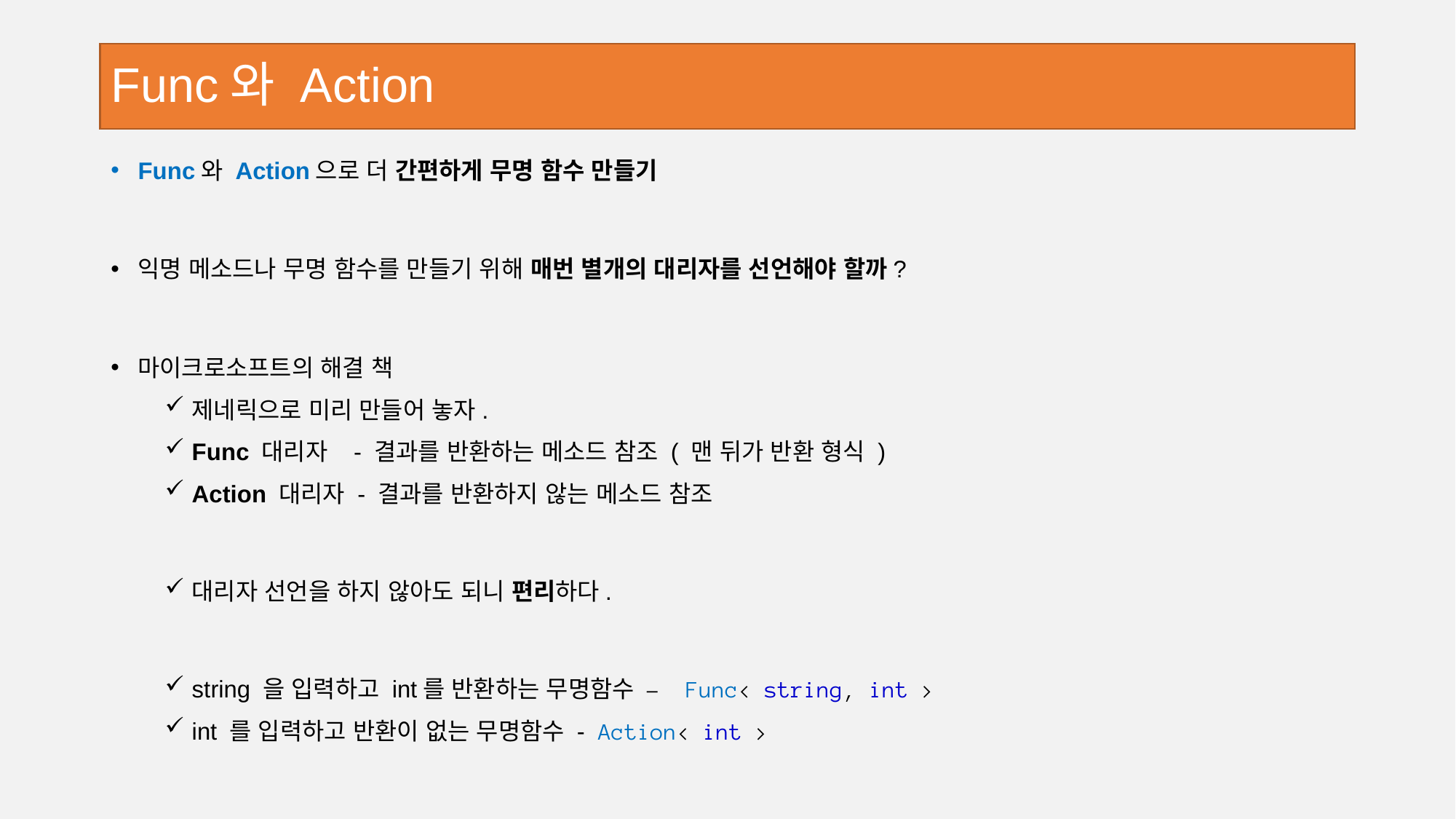

# Func와 Action
Func와 Action으로 더 간편하게 무명 함수 만들기

익명 메소드나 무명 함수를 만들기 위해 매번 별개의 대리자를 선언해야 할까?

마이크로소프트의 해결 책
제네릭으로 미리 만들어 놓자.
Func 대리자   - 결과를 반환하는 메소드 참조 ( 맨 뒤가 반환 형식 )
Action 대리자 - 결과를 반환하지 않는 메소드 참조

대리자 선언을 하지 않아도 되니 편리하다.

string 을 입력하고 int를 반환하는 무명함수 -  Func< string, int >
int 를 입력하고 반환이 없는 무명함수 -  Action< int >